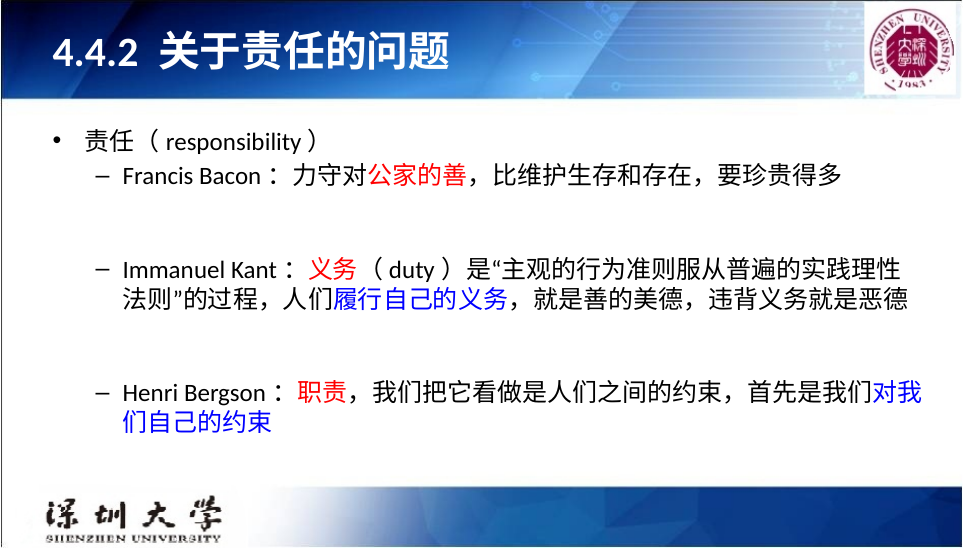

# 4.4.2 关于责任的问题
责任（responsibility）
Francis Bacon：力守对公家的善，比维护生存和存在，要珍贵得多

Immanuel Kant：义务（duty）是“主观的行为准则服从普遍的实践理性法则”的过程，人们履行自己的义务，就是善的美德，违背义务就是恶德

Henri Bergson：职责，我们把它看做是人们之间的约束，首先是我们对我们自己的约束
161